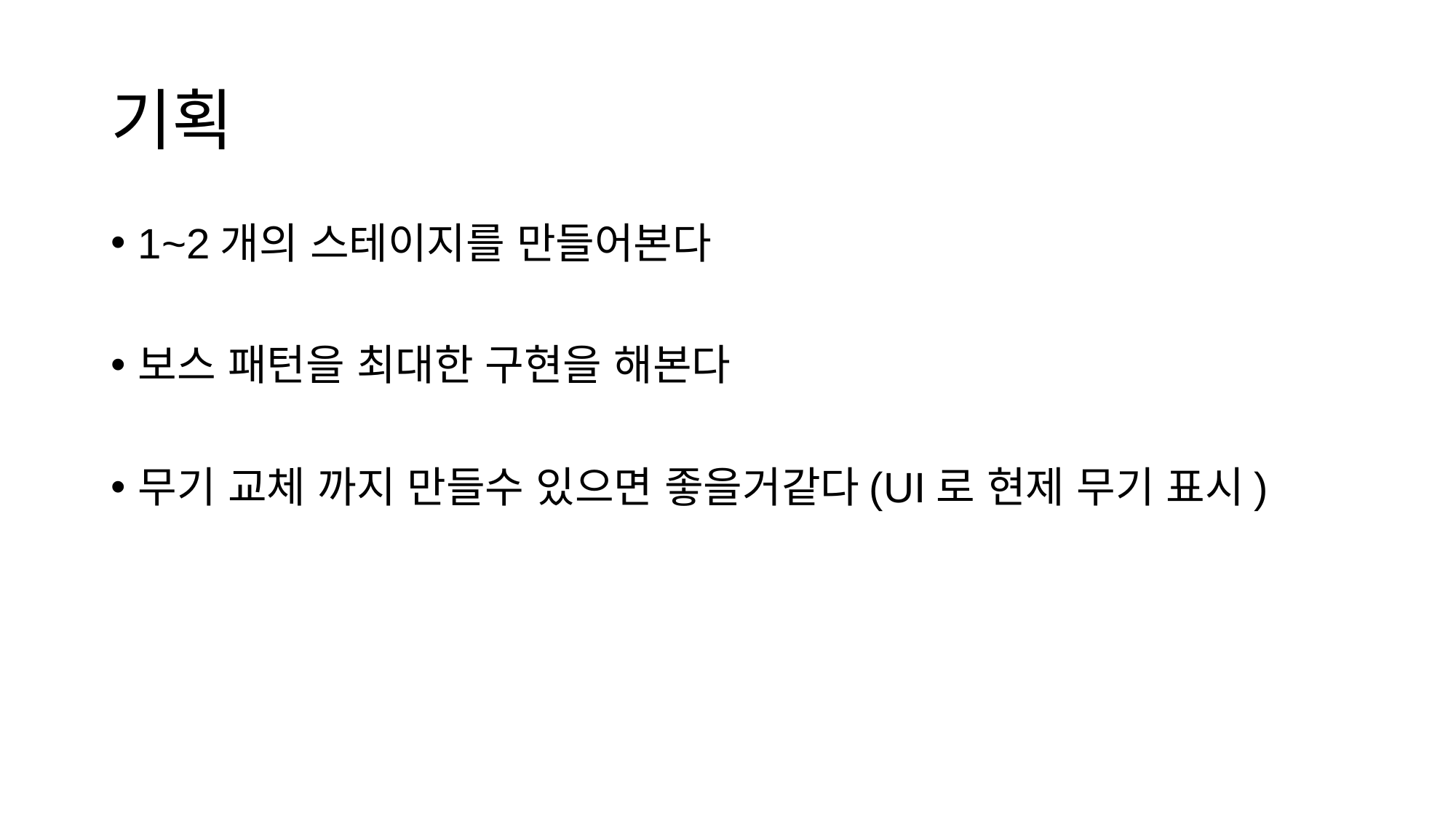

# 기획
1~2개의 스테이지를 만들어본다

보스 패턴을 최대한 구현을 해본다

무기 교체 까지 만들수 있으면 좋을거같다(UI로 현제 무기 표시)